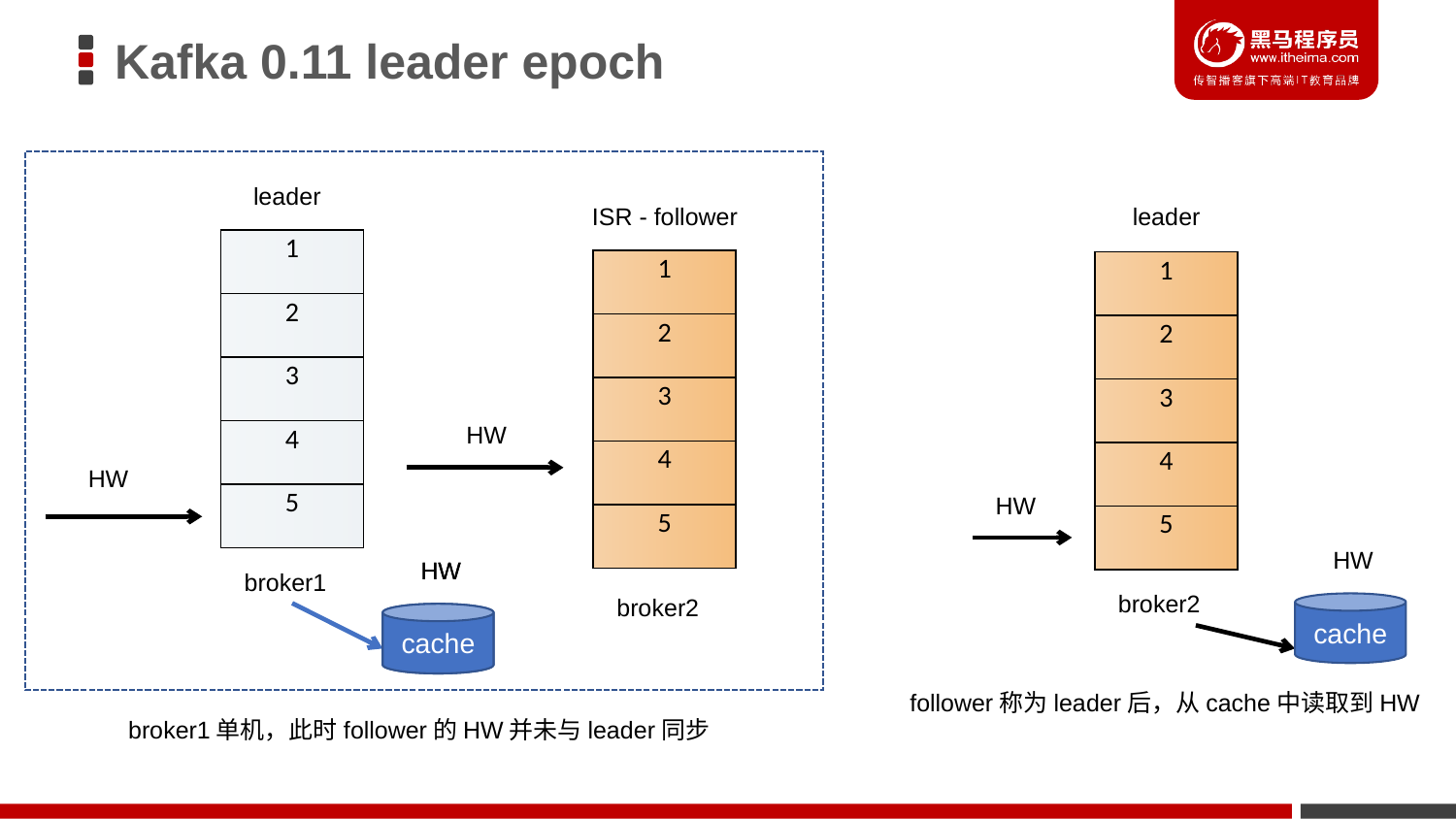

# Kafka 0.11 leader epoch

leader
ISR - follower
leader
| 1 |
| --- |
| 2 |
| 3 |
| 4 |
| 5 |
| 1 |
| --- |
| 2 |
| 3 |
| 4 |
| 5 |
| 1 |
| --- |
| 2 |
| 3 |
| 4 |
| 5 |
HW
HW
HW
HW
HW
HW
broker1
broker2
broker2
cache
cache
cache
follower称为leader后，从cache中读取到HW
broker1单机，此时follower的HW并未与leader同步